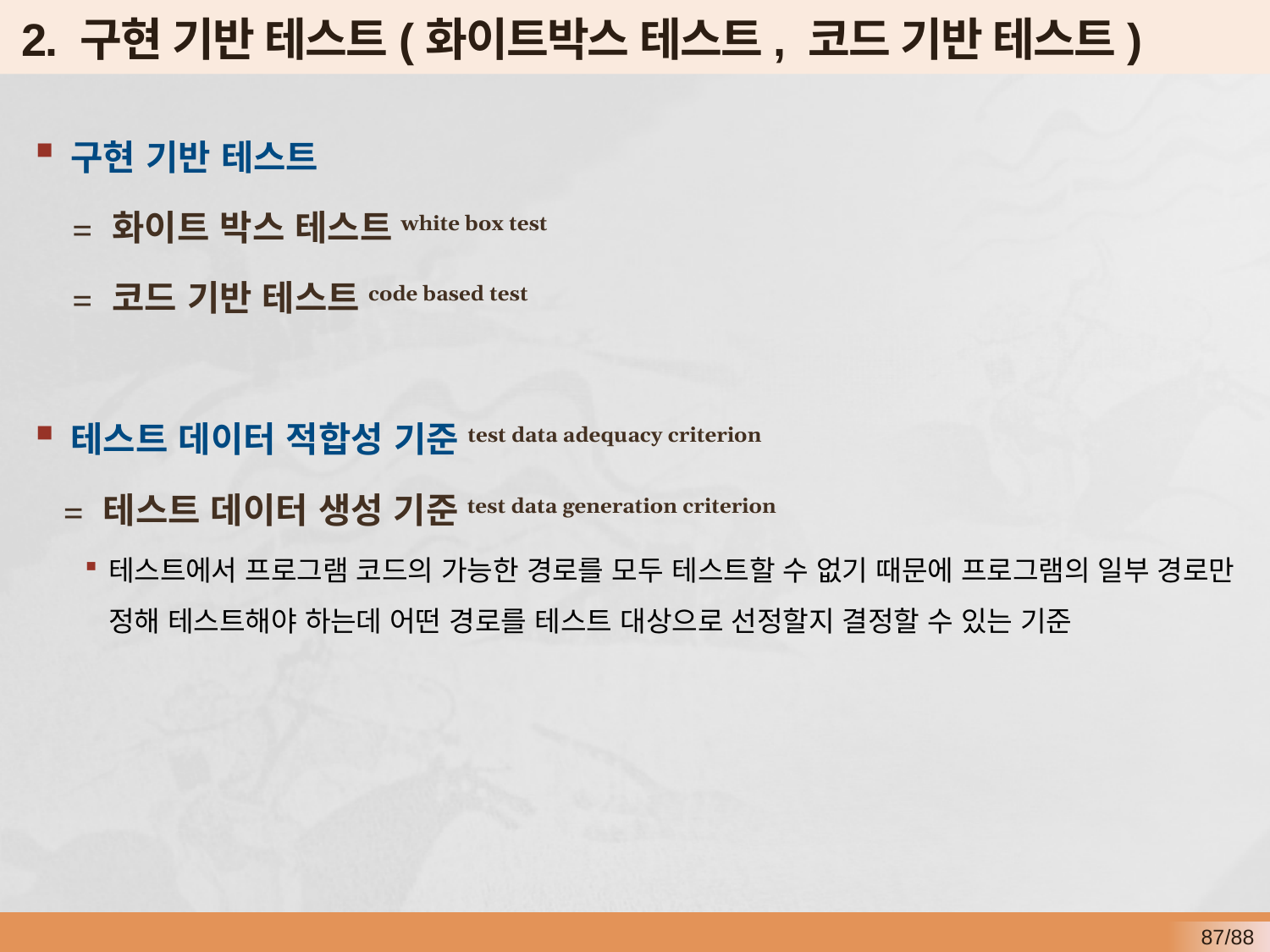

# 2. 구현 기반 테스트(화이트박스 테스트, 코드 기반 테스트)
구현 기반 테스트
    = 화이트 박스 테스트white box test
    = 코드 기반 테스트code based test

테스트 데이터 적합성 기준test data adequacy criterion
   = 테스트 데이터 생성 기준test data generation criterion
테스트에서 프로그램 코드의 가능한 경로를 모두 테스트할 수 없기 때문에 프로그램의 일부 경로만 정해 테스트해야 하는데 어떤 경로를 테스트 대상으로 선정할지 결정할 수 있는 기준